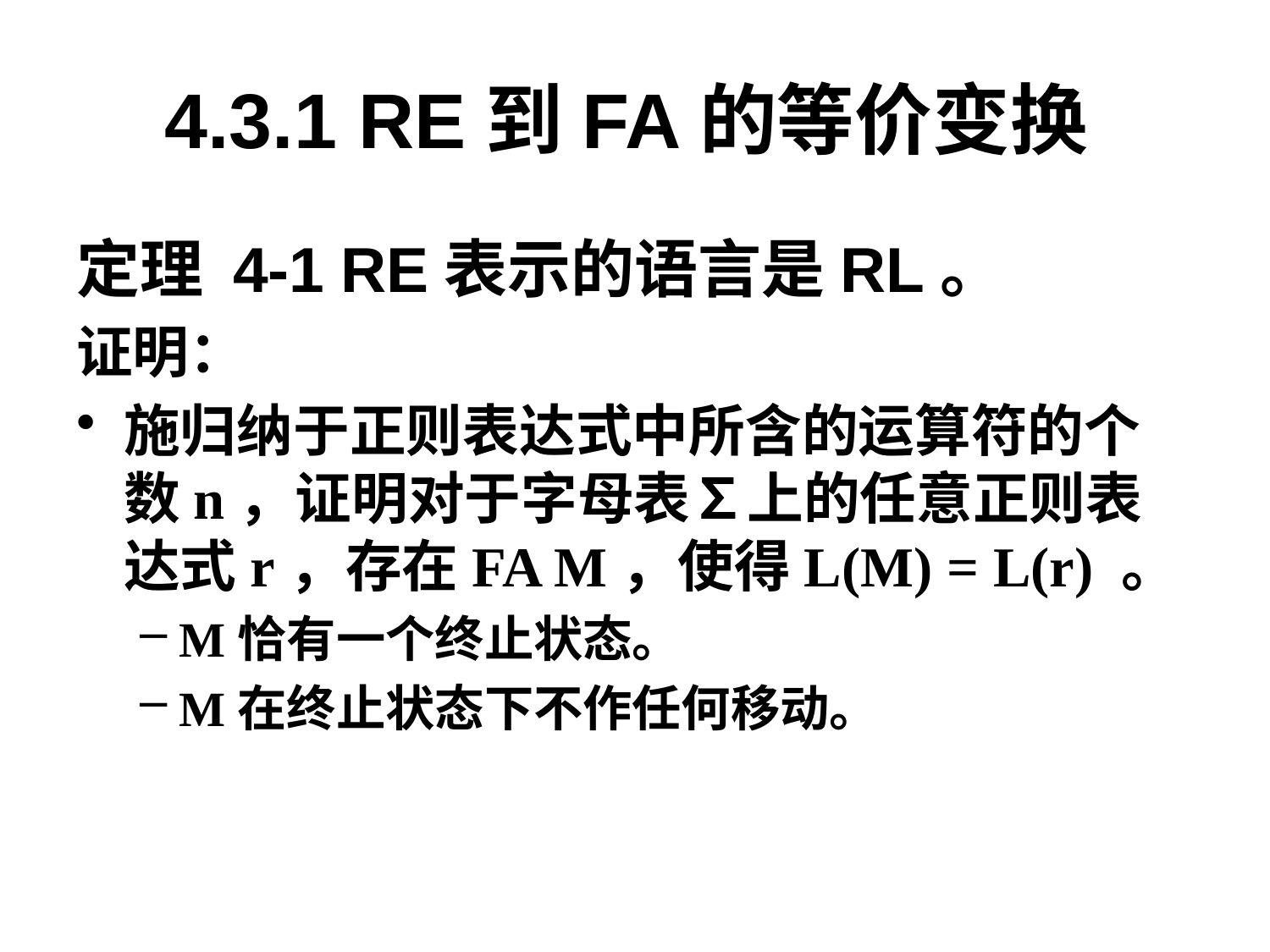

# 4.3.1 RE到FA的等价变换
定理 4-1 RE表示的语言是RL。
证明：
施归纳于正则表达式中所含的运算符的个数n，证明对于字母表∑上的任意正则表达式r，存在FA M，使得L(M) = L(r) 。
M恰有一个终止状态。
M在终止状态下不作任何移动。

26